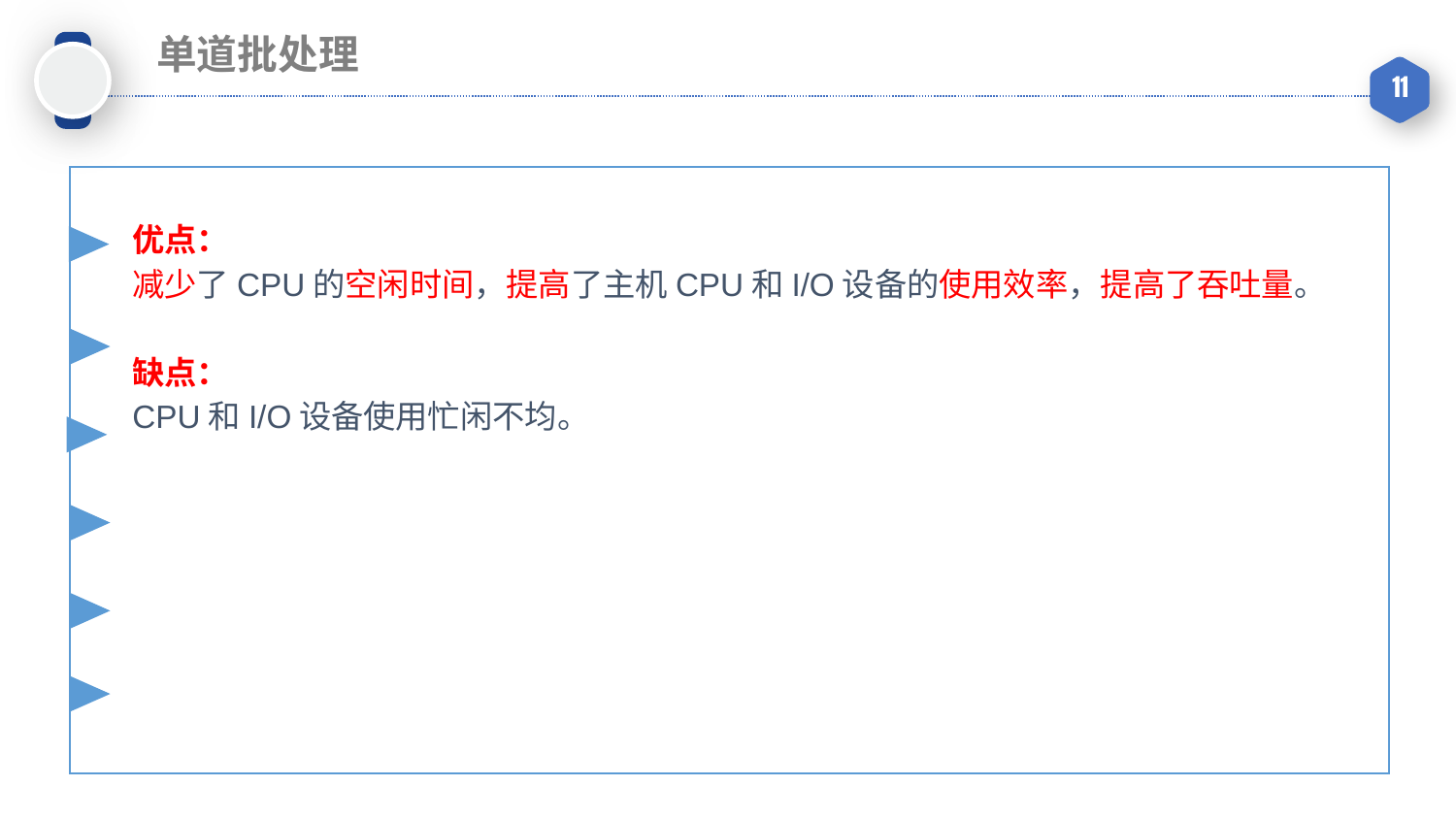

单道批处理

优点：
减少了CPU的空闲时间，提高了主机CPU和I/O设备的使用效率，提高了吞吐量。

缺点：
CPU和I/O设备使用忙闲不均。